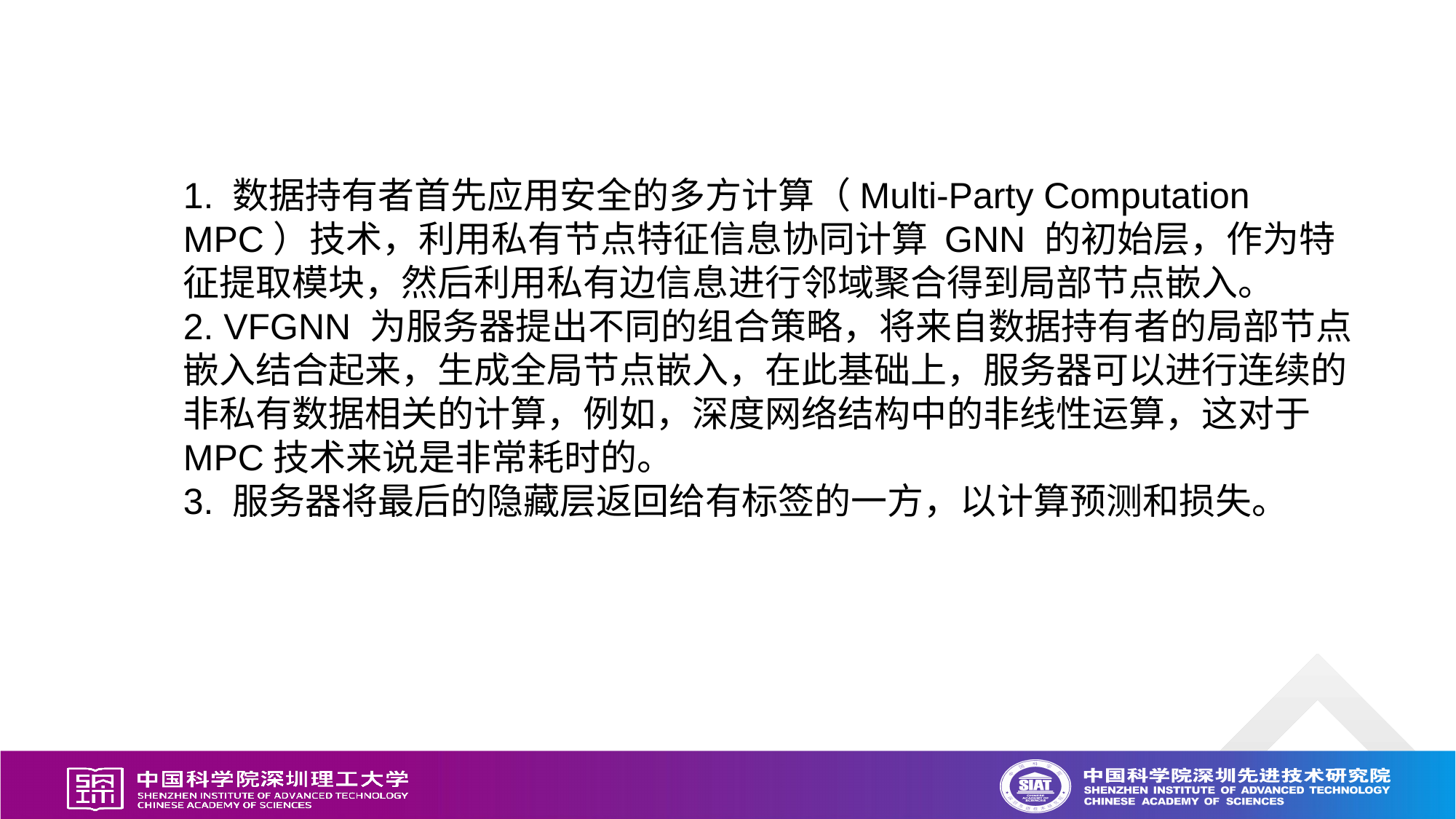

1. 数据持有者首先应用安全的多方计算（Multi-Party Computation MPC）技术，利用私有节点特征信息协同计算 GNN 的初始层，作为特征提取模块，然后利用私有边信息进行邻域聚合得到局部节点嵌入。
2. VFGNN 为服务器提出不同的组合策略，将来自数据持有者的局部节点嵌入结合起来，生成全局节点嵌入，在此基础上，服务器可以进行连续的非私有数据相关的计算，例如，深度网络结构中的非线性运算，这对于MPC技术来说是非常耗时的。
3. 服务器将最后的隐藏层返回给有标签的一方，以计算预测和损失。